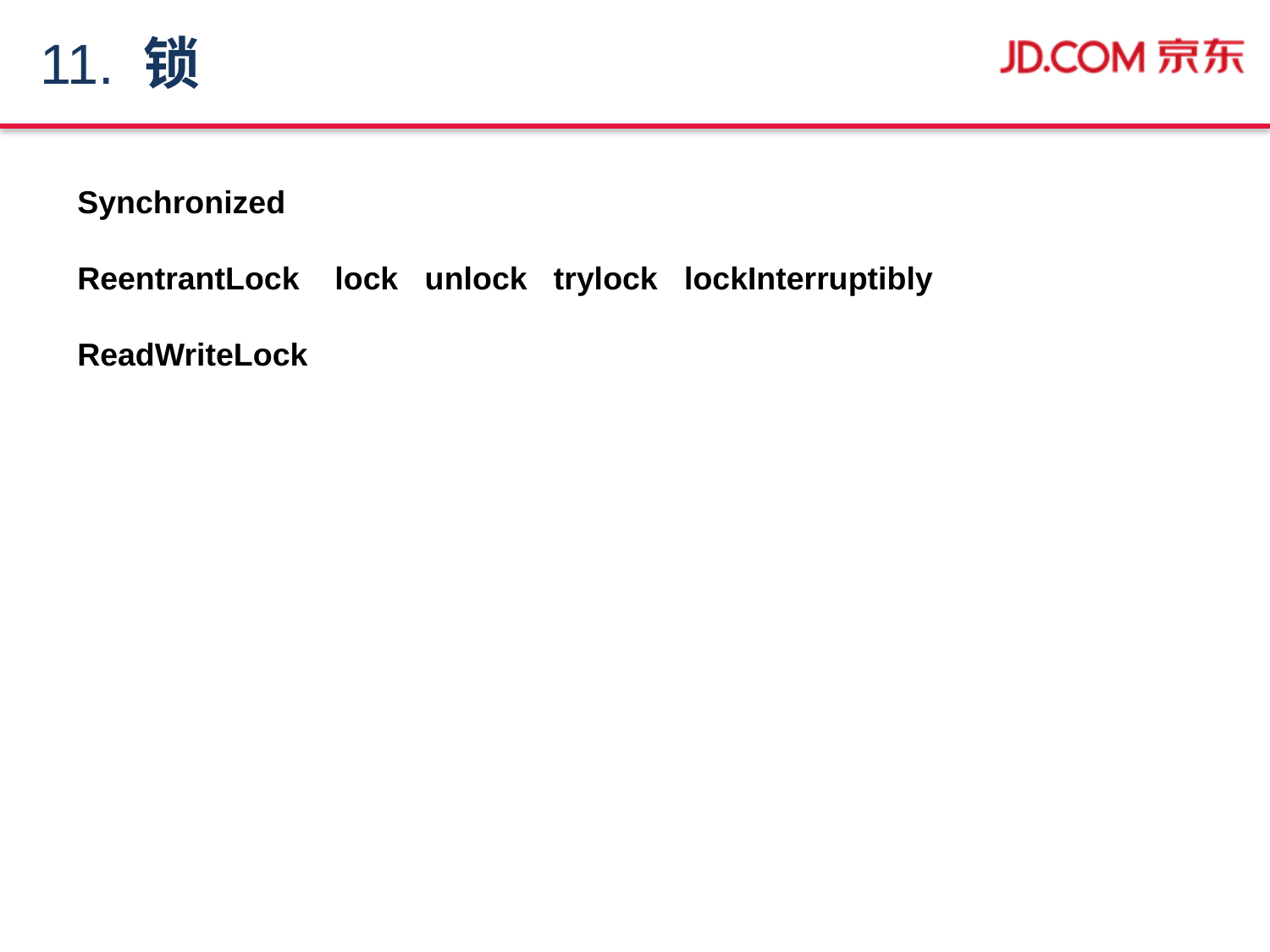

# 11. 锁
Synchronized

ReentrantLock    lock   unlock   trylock   lockInterruptibly

ReadWriteLock